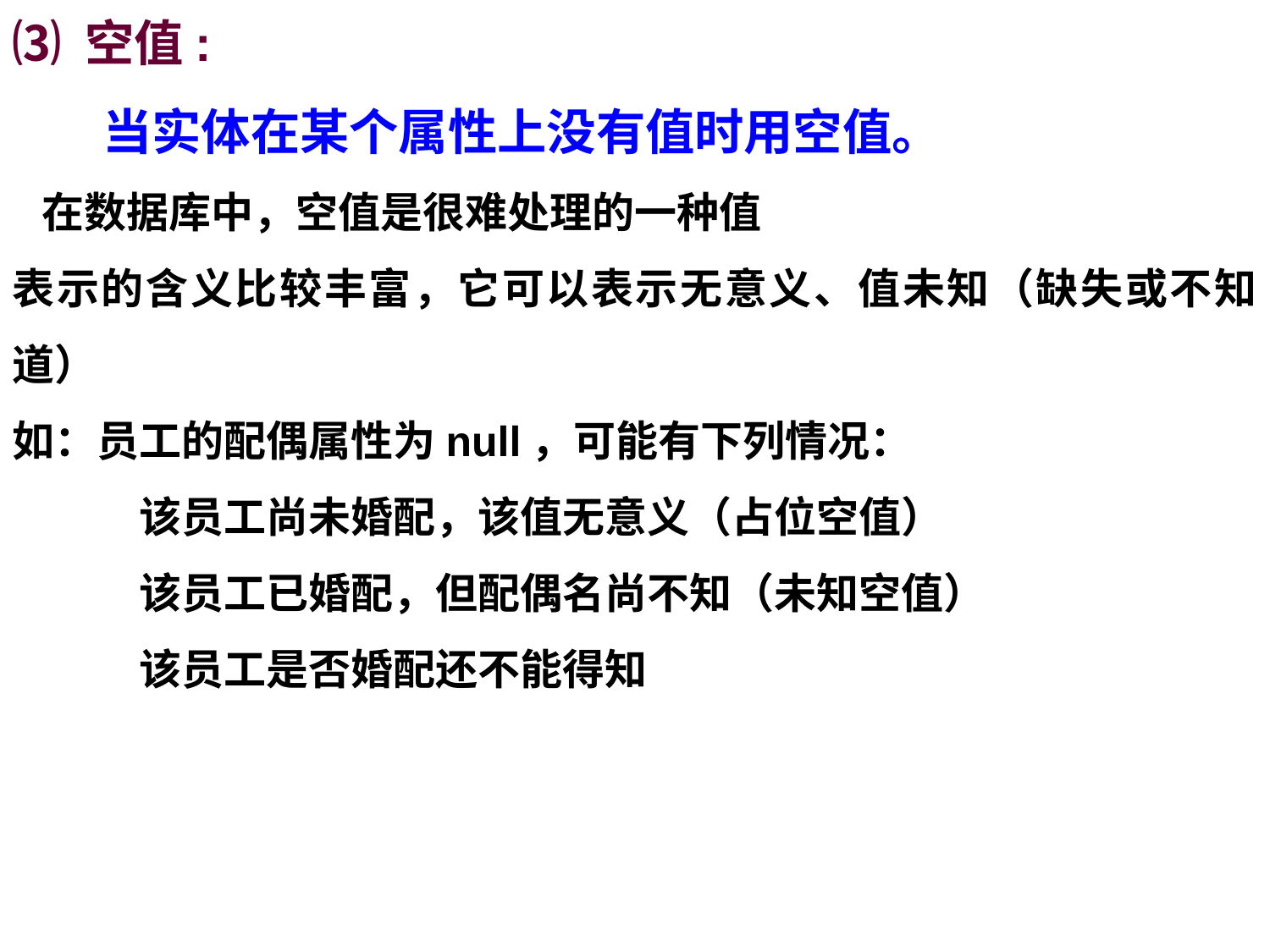

⑶ 空值:
       当实体在某个属性上没有值时用空值。
  在数据库中，空值是很难处理的一种值
表示的含义比较丰富，它可以表示无意义、值未知（缺失或不知道）
如：员工的配偶属性为null，可能有下列情况：
	该员工尚未婚配，该值无意义（占位空值）
	该员工已婚配，但配偶名尚不知（未知空值）
	该员工是否婚配还不能得知